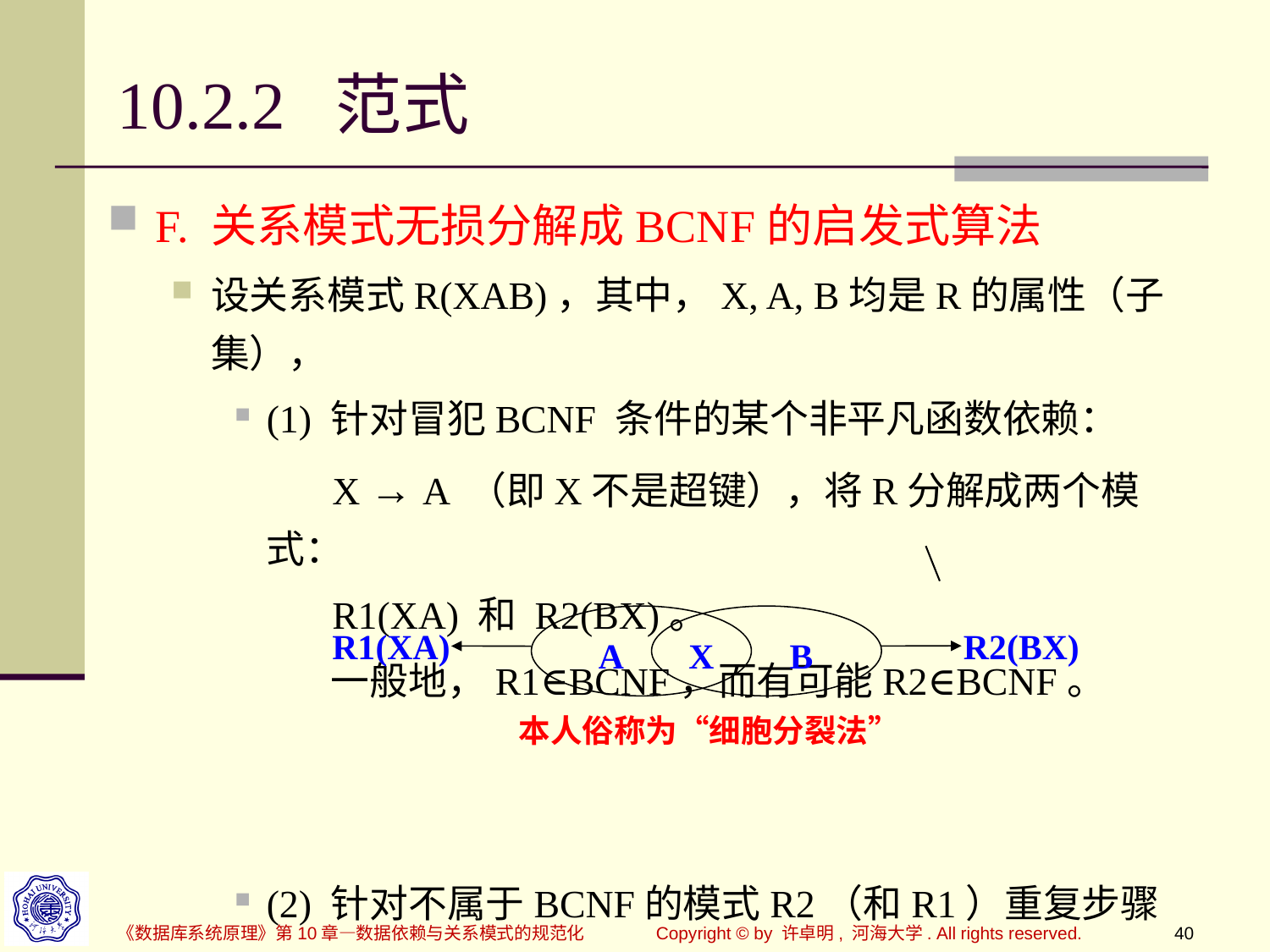

# 10.2.2  范式
F. 关系模式无损分解成BCNF的启发式算法
设关系模式R(XAB)，其中，X, A, B均是R的属性（子集），
(1) 针对冒犯BCNF 条件的某个非平凡函数依赖：
          X → A （即X不是超键），将R分解成两个模式：
          R1(XA) 和 R2(BX)。
          一般地，R1∈BCNF，而有可能R2∈BCNF。

(2) 针对不属于BCNF的模式R2（和R1）重复步骤(1)，直到全部模式属于 BCNF为止。

A
X
B
R1(XA)

R2(BX)

本人俗称为“细胞分裂法”
《数据库系统原理》第10章—数据依赖与关系模式的规范化
Copyright © by 许卓明, 河海大学. All rights reserved.
40